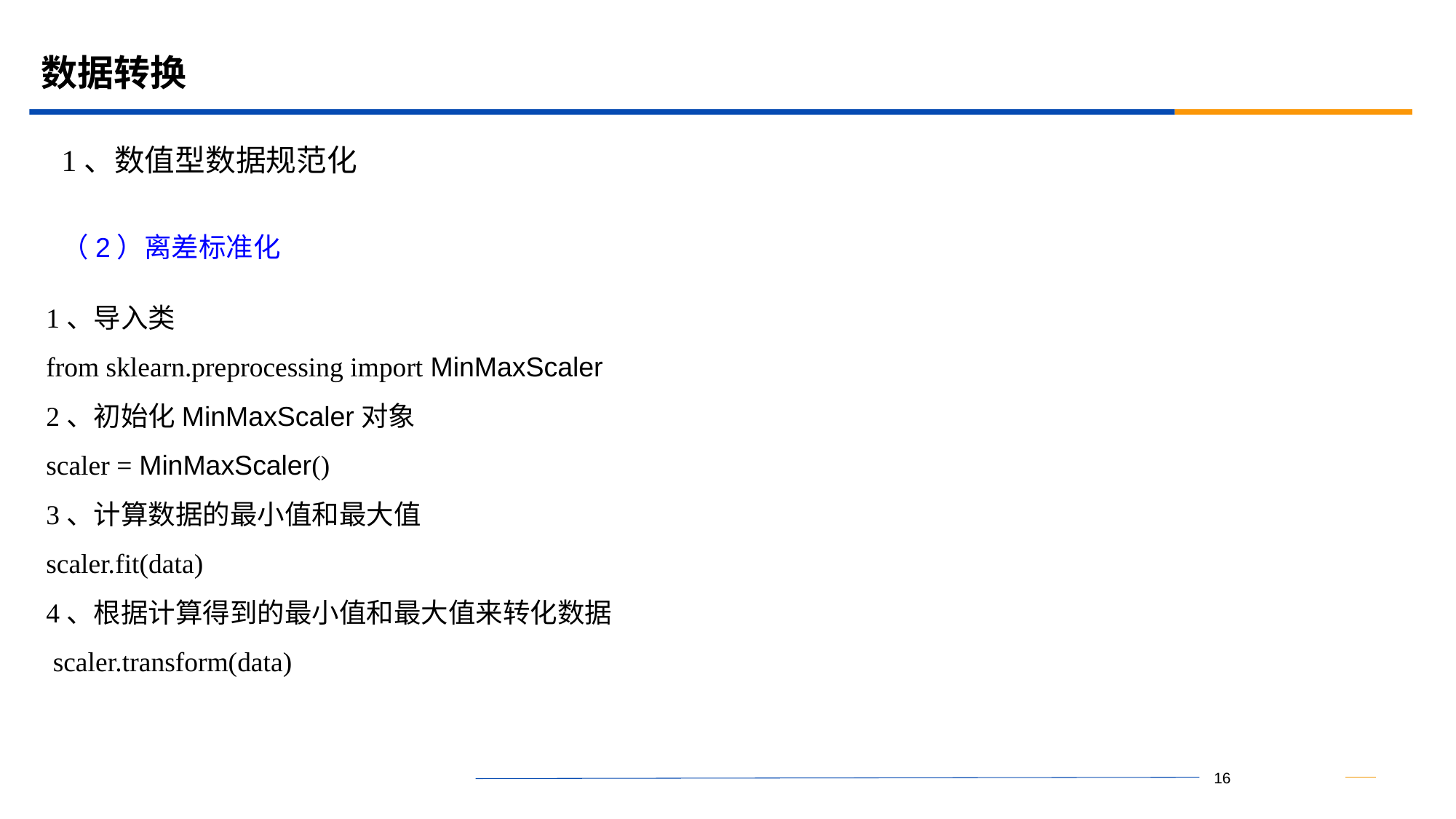

# 数据转换
1、数值型数据规范化
（2）离差标准化

1、导入类
from sklearn.preprocessing import MinMaxScaler
2、初始化MinMaxScaler对象
scaler = MinMaxScaler()
3、计算数据的最小值和最大值
scaler.fit(data)
4、根据计算得到的最小值和最大值来转化数据
 scaler.transform(data)